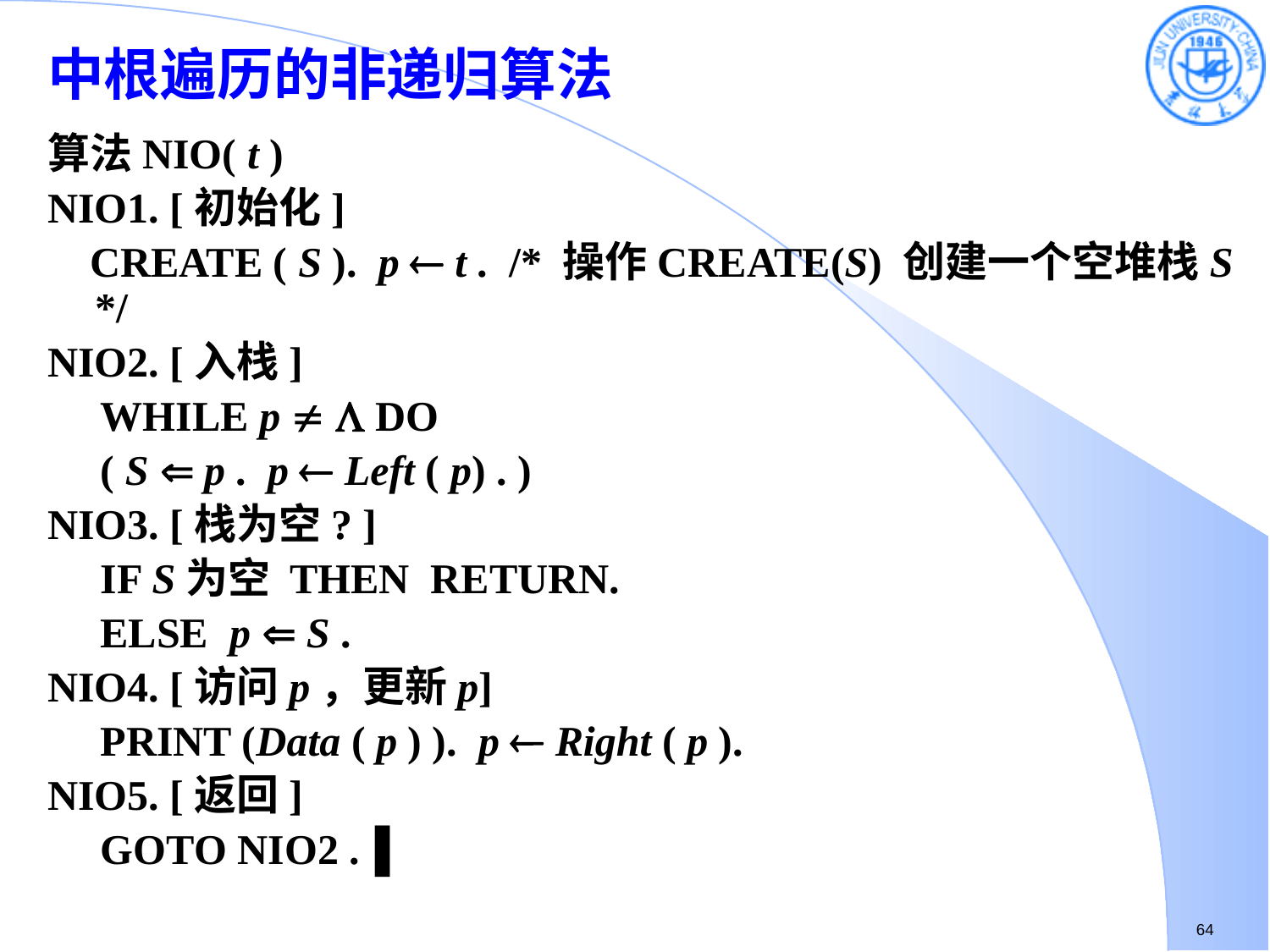

# 中根遍历的非递归算法
算法NIO( t )
NIO1. [初始化]
    CREATE ( S ).  p ← t .  /* 操作CREATE(S) 创建一个空堆栈S */
NIO2. [入栈]
     WHILE p ≠ Λ DO
     ( S ⇐ p .  p ← Left ( p) . )
NIO3. [栈为空? ]
     IF S为空 THEN  RETURN.
     ELSE  p ⇐ S .
NIO4. [访问p，更新p]
     PRINT (Data ( p ) ).  p ← Right ( p ).
NIO5. [返回]
     GOTO NIO2 .▐